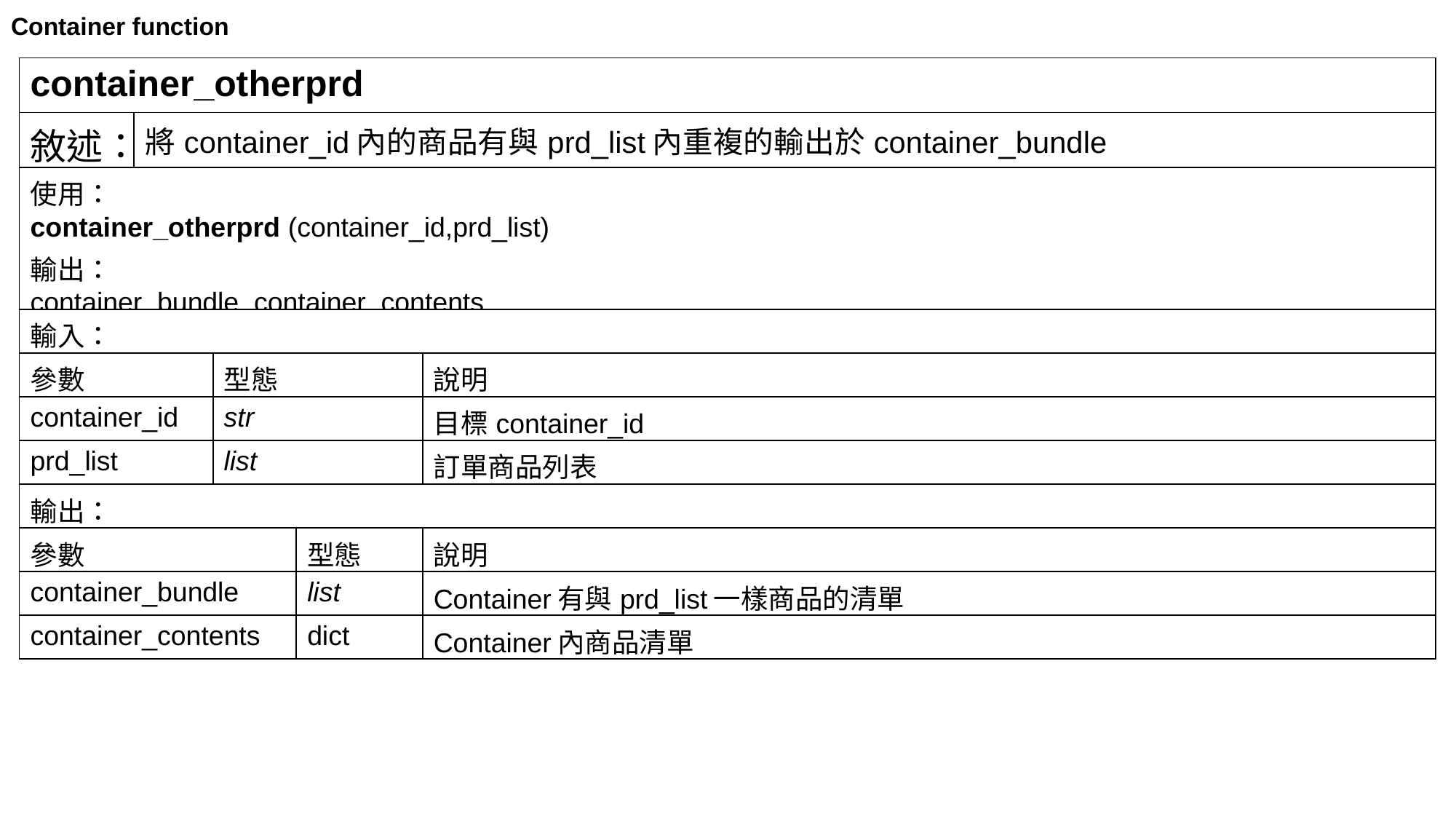

Container function
| container\_otherprd |  |  |  |  |
| --- | --- | --- | --- | --- |
| 敘述： | 將container\_id內的商品有與prd\_list內重複的輸出於container\_bundle |  | 將訂單以商品為依據依照目前機器手臂工作量進行排序 |  |
| 使用： ﻿﻿﻿container\_otherprd (﻿﻿container\_id,prd\_list) 輸出： container\_bundle, container\_contents |  |  |  |  |
| 輸入： |  |  |  |  |
| 參數 |  | 型態 |  | 說明 |
| container\_id |  | str |  | 目標container\_id |
| prd\_list |  | list |  | 訂單商品列表 |
| 輸出： |  |  |  |  |
| 參數 |  |  | 型態 | 說明 |
| container\_bundle |  |  | list | Container有與prd\_list一樣商品的清單 |
| container\_contents |  |  | dict | Container內商品清單 |
﻿